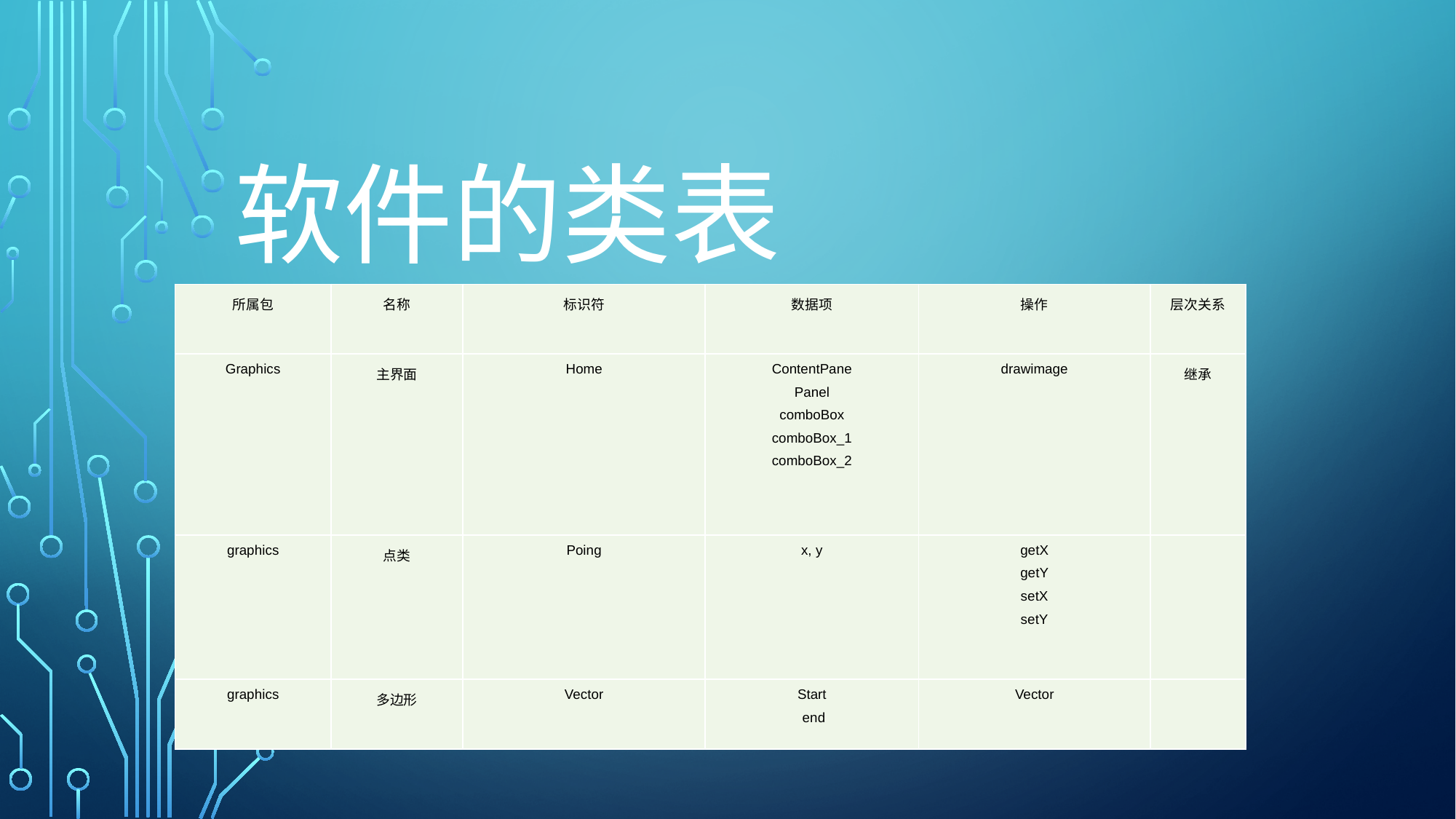

# 软件的类表
| 所属包 | 名称 | 标识符 | 数据项 | 操作 | 层次关系 |
| --- | --- | --- | --- | --- | --- |
| Graphics | 主界面 | Home | ContentPane Panel comboBox comboBox\_1 comboBox\_2 | drawimage | 继承 |
| graphics | 点类 | Poing | x, y | getX getY setX setY |  |
| graphics | 多边形 | Vector | Start end | Vector |  |